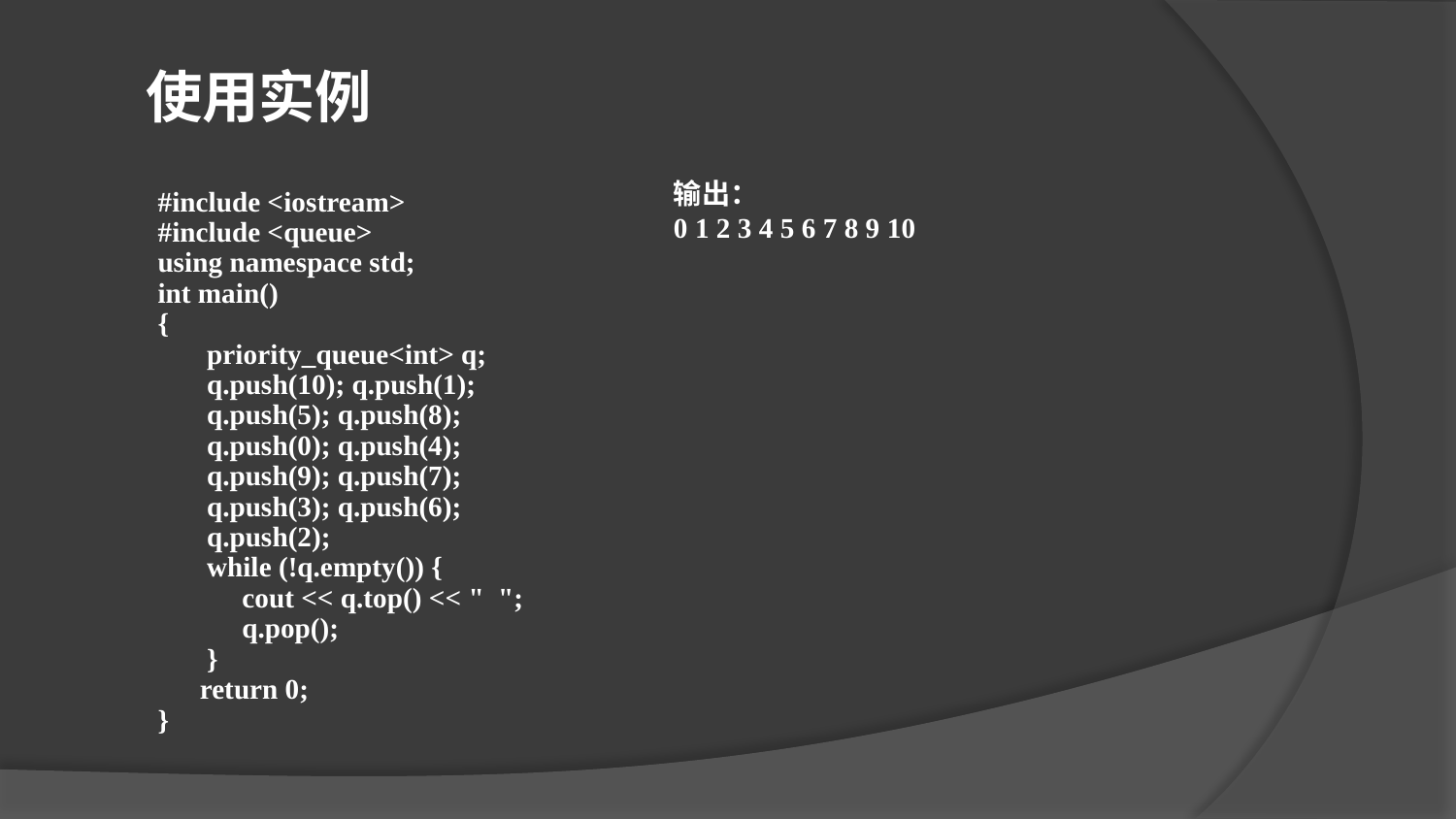

使用实例
输出：
0 1 2 3 4 5 6 7 8 9 10
#include <iostream>
#include <queue>
using namespace std;
int main()
{
       priority_queue<int> q;
       q.push(10); q.push(1);
       q.push(5); q.push(8);
       q.push(0); q.push(4);
       q.push(9); q.push(7);
       q.push(3); q.push(6);
       q.push(2);
       while (!q.empty()) {
            cout << q.top() << "  ";
            q.pop();
       }
      return 0;
}